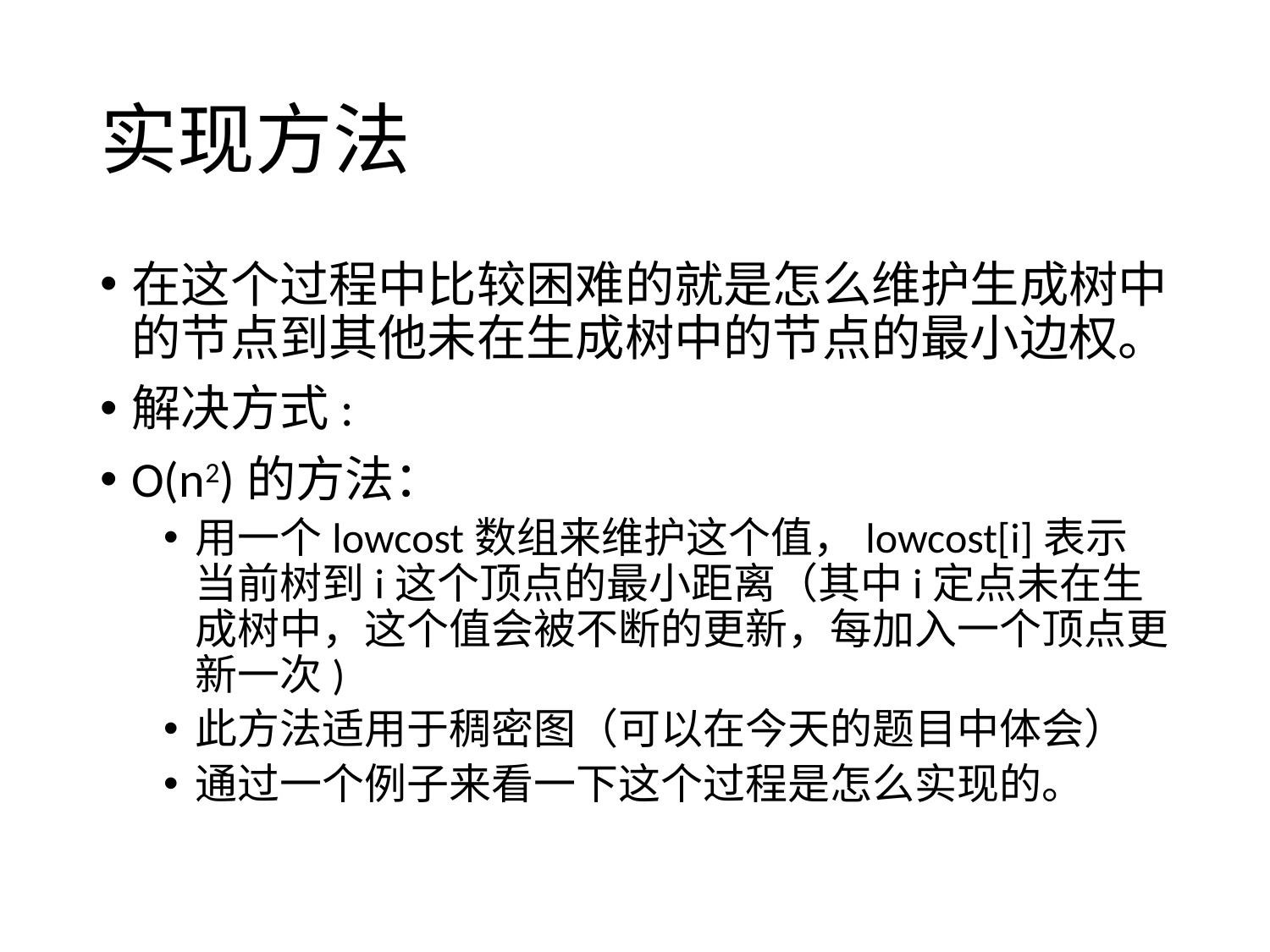

# 实现方法
在这个过程中比较困难的就是怎么维护生成树中的节点到其他未在生成树中的节点的最小边权。
解决方式:
O(n2)的方法：
用一个lowcost数组来维护这个值，lowcost[i]表示当前树到i这个顶点的最小距离（其中i定点未在生成树中，这个值会被不断的更新，每加入一个顶点更新一次)
此方法适用于稠密图（可以在今天的题目中体会）
通过一个例子来看一下这个过程是怎么实现的。